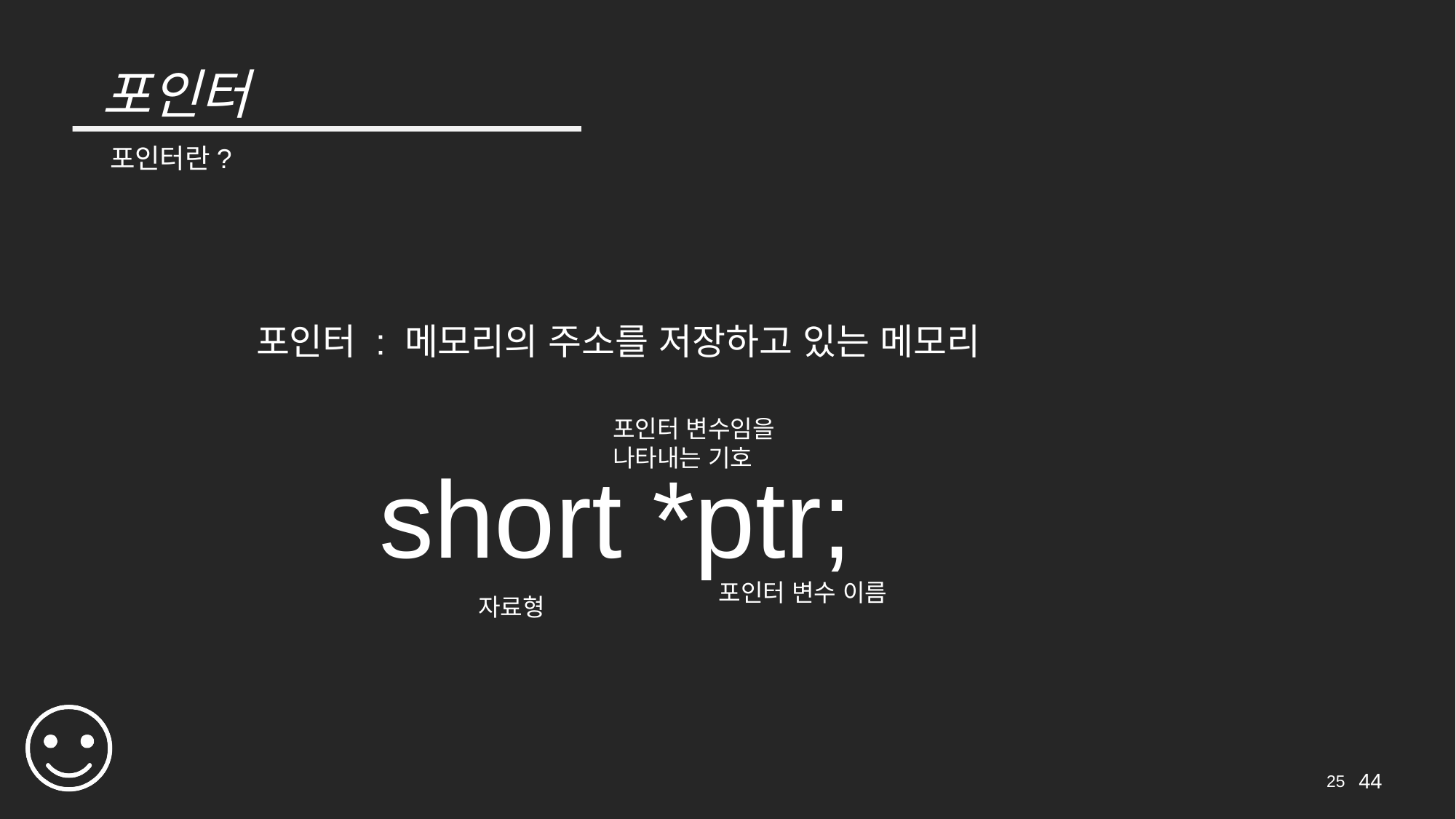

# 포인터

포인터란?
포인터 : 메모리의 주소를 저장하고 있는 메모리
포인터 변수임을 나타내는 기호
short *ptr;
포인터 변수 이름
자료형
25